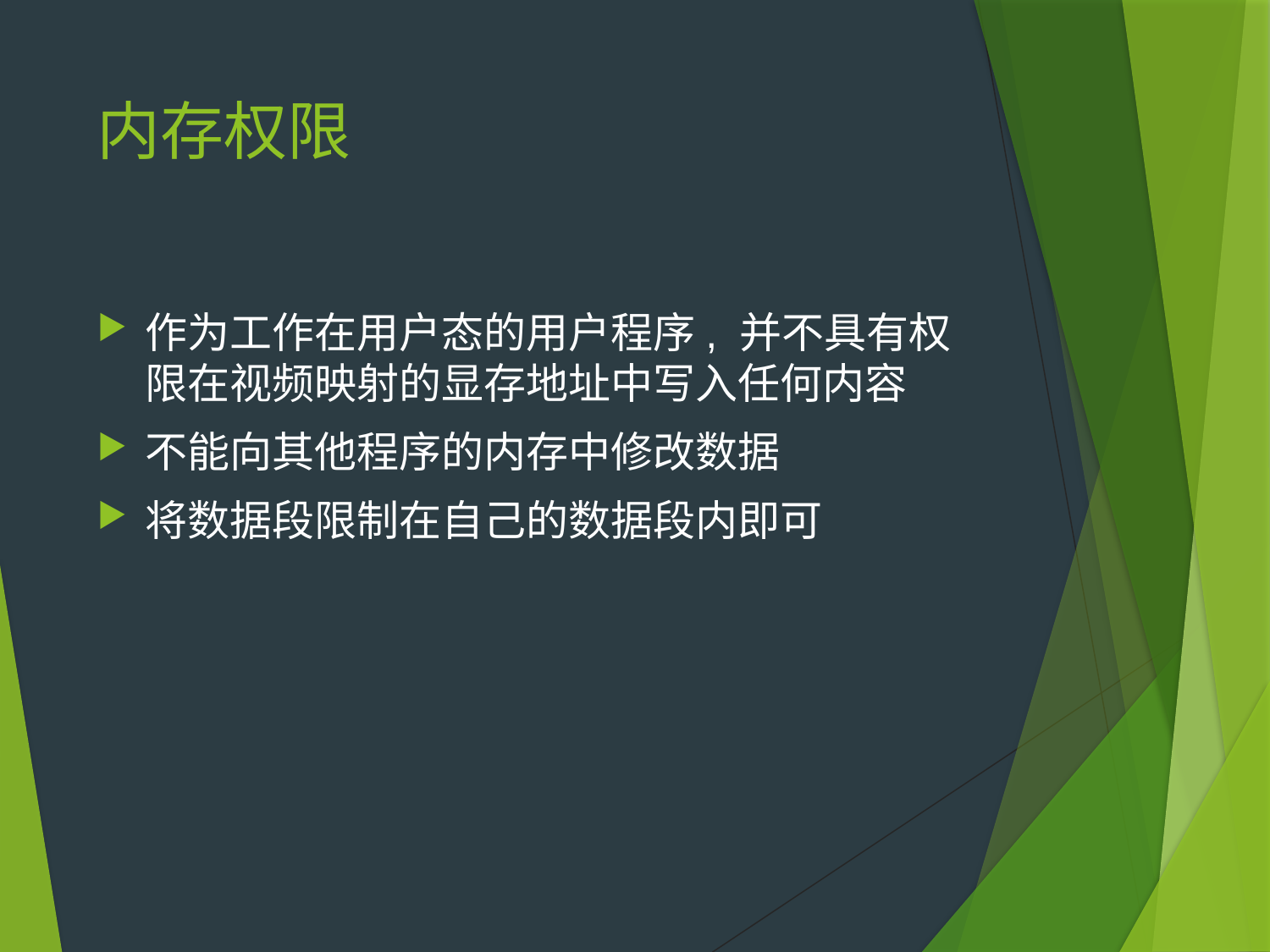

# 内存权限
作为工作在用户态的用户程序, 并不具有权限在视频映射的显存地址中写入任何内容
不能向其他程序的内存中修改数据
将数据段限制在自己的数据段内即可